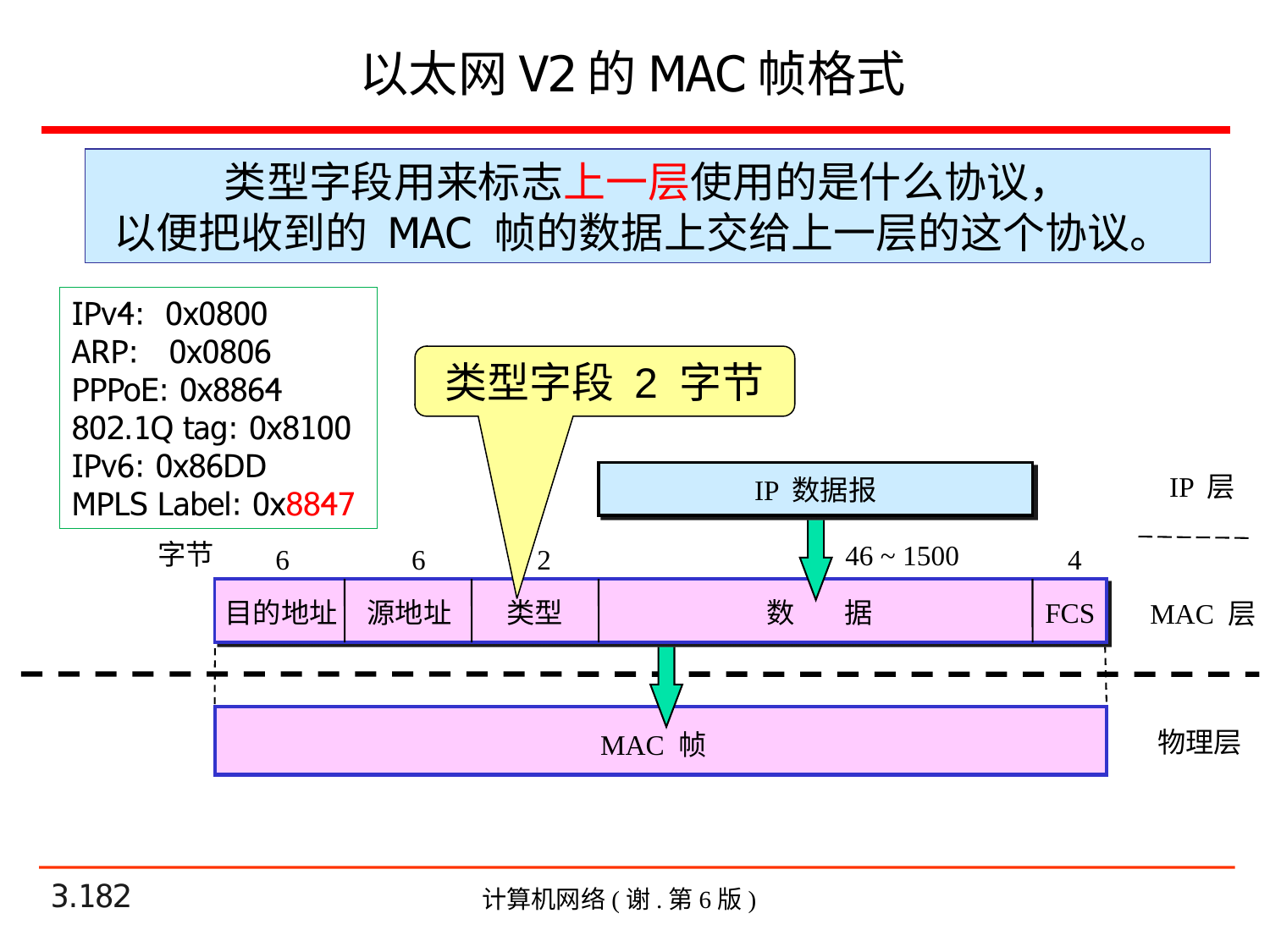

# 以太网V2的MAC帧格式
类型字段用来标志上一层使用的是什么协议，
以便把收到的 MAC 帧的数据上交给上一层的这个协议。
IPv4:  0x0800
ARP:   0x0806
PPPoE: 0x8864
802.1Q tag: 0x8100
IPv6: 0x86DD
MPLS Label: 0x8847
类型字段 2 字节
IP 数据报

IP 层
字节
46 ~ 1500
6
6
2
4

目的地址
源地址
类型
数        据
FCS

MAC 层

物理层
MAC 帧